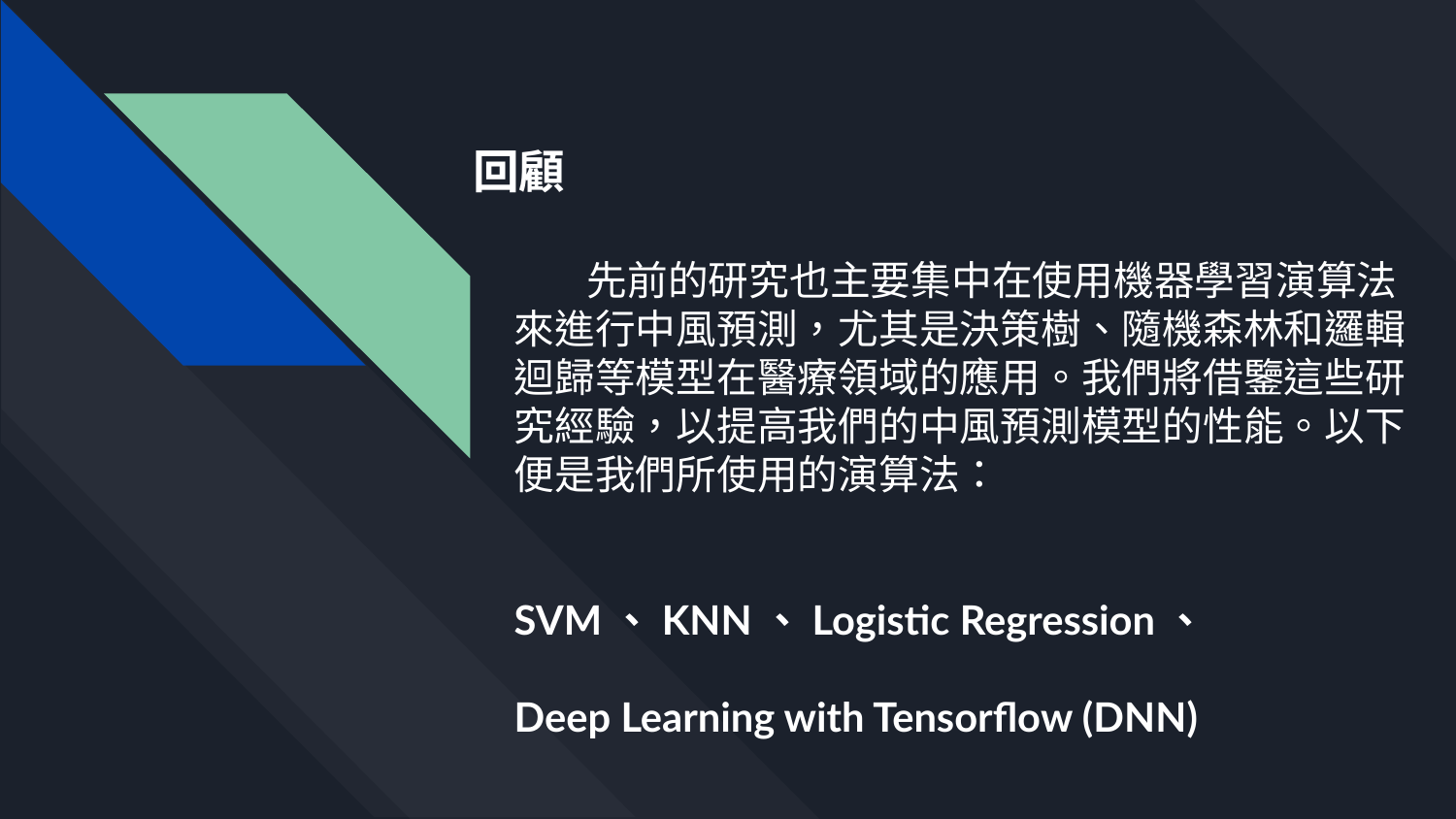

# 回顧

先前的研究也主要集中在使用機器學習演算法來進行中風預測，尤其是決策樹、隨機森林和邏輯迴歸等模型在醫療領域的應用。我們將借鑒這些研究經驗，以提高我們的中風預測模型的性能。以下便是我們所使用的演算法：

SVM、KNN、Logistic Regression、
Deep Learning with Tensorflow (DNN)